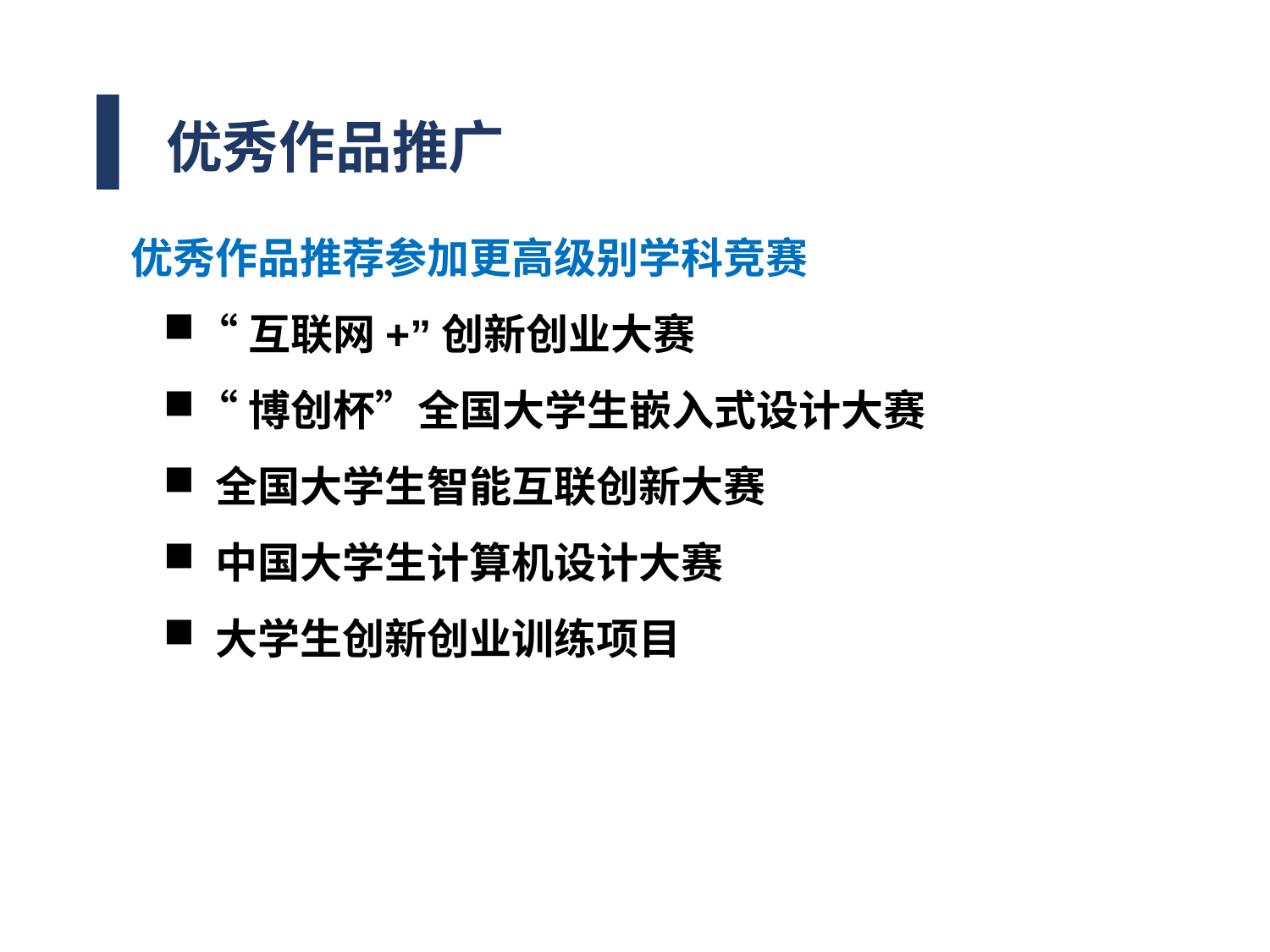

优秀作品推广
   优秀作品推荐参加更高级别学科竞赛
“互联网+”创新创业大赛
“博创杯”全国大学生嵌入式设计大赛
 全国大学生智能互联创新大赛
 中国大学生计算机设计大赛
 大学生创新创业训练项目